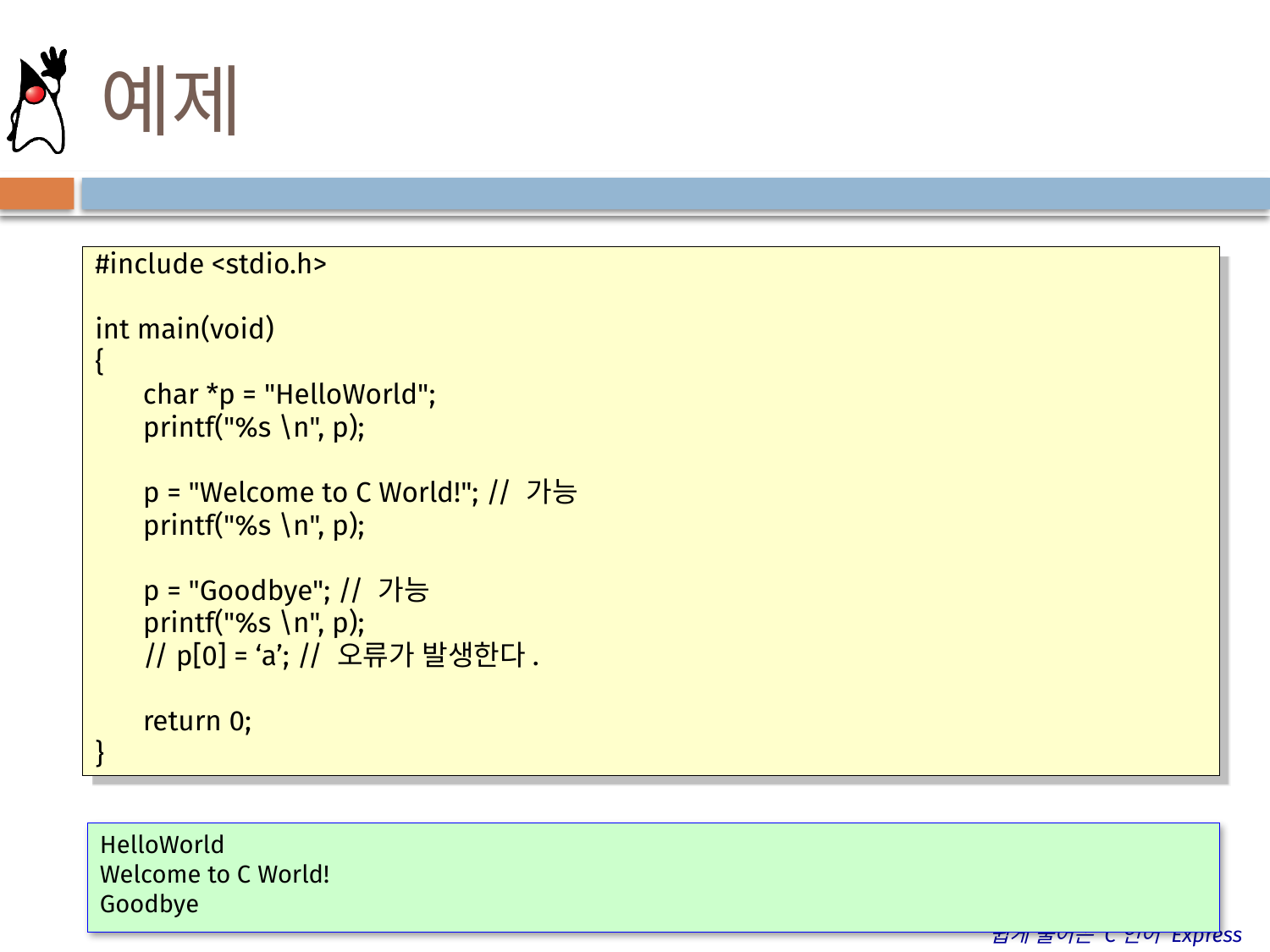

# 예제
#include <stdio.h>

int main(void)
{
	char *p = "HelloWorld";
	printf("%s \n", p);

	p = "Welcome to C World!"; // 가능
	printf("%s \n", p);

	p = "Goodbye"; // 가능
	printf("%s \n", p);
	// p[0] = ‘a’; // 오류가 발생한다.

	return 0;
}
HelloWorld
Welcome to C World!
Goodbye